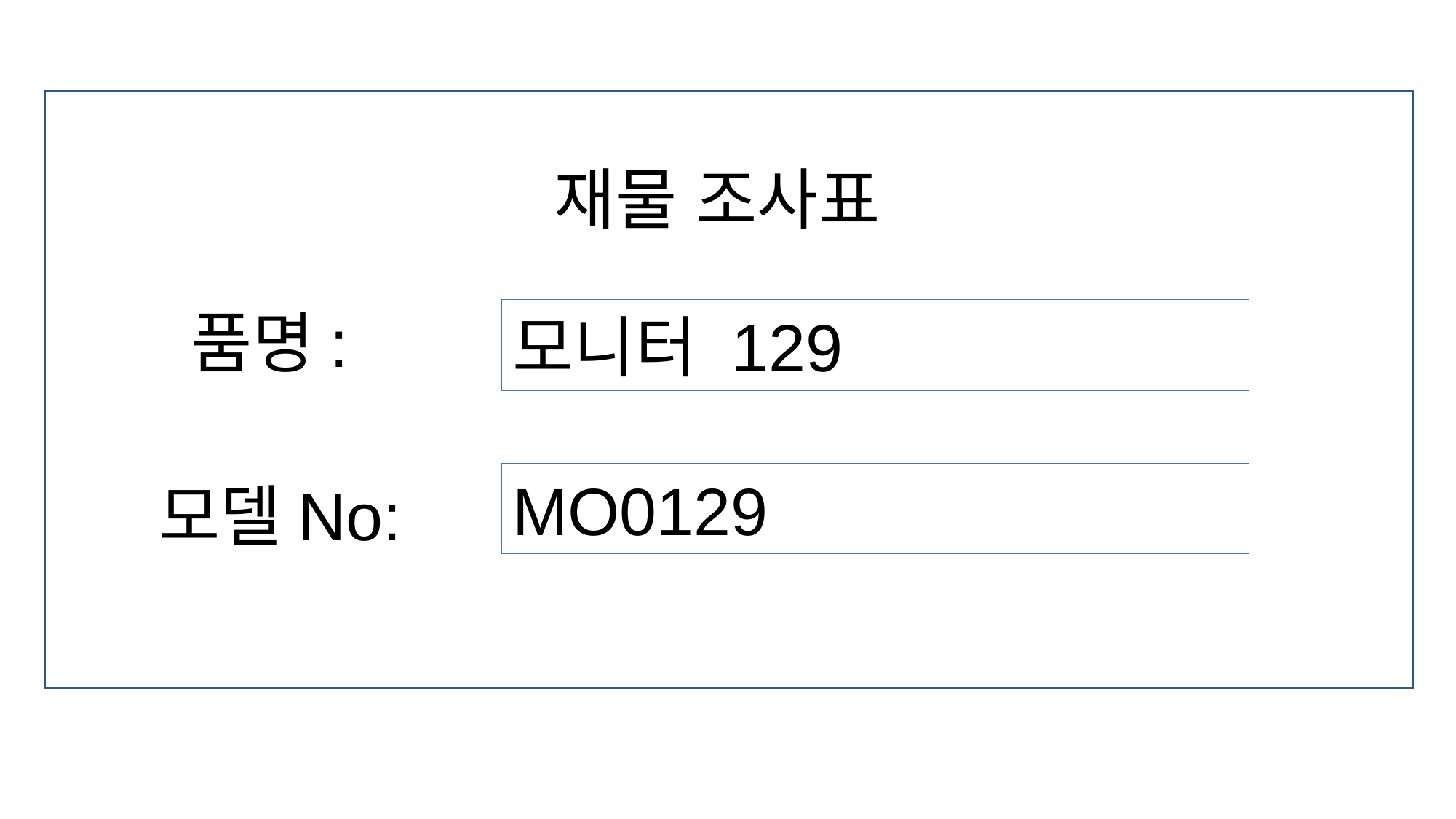

재물 조사표
품명:
모니터 129
MO0129
모델No: